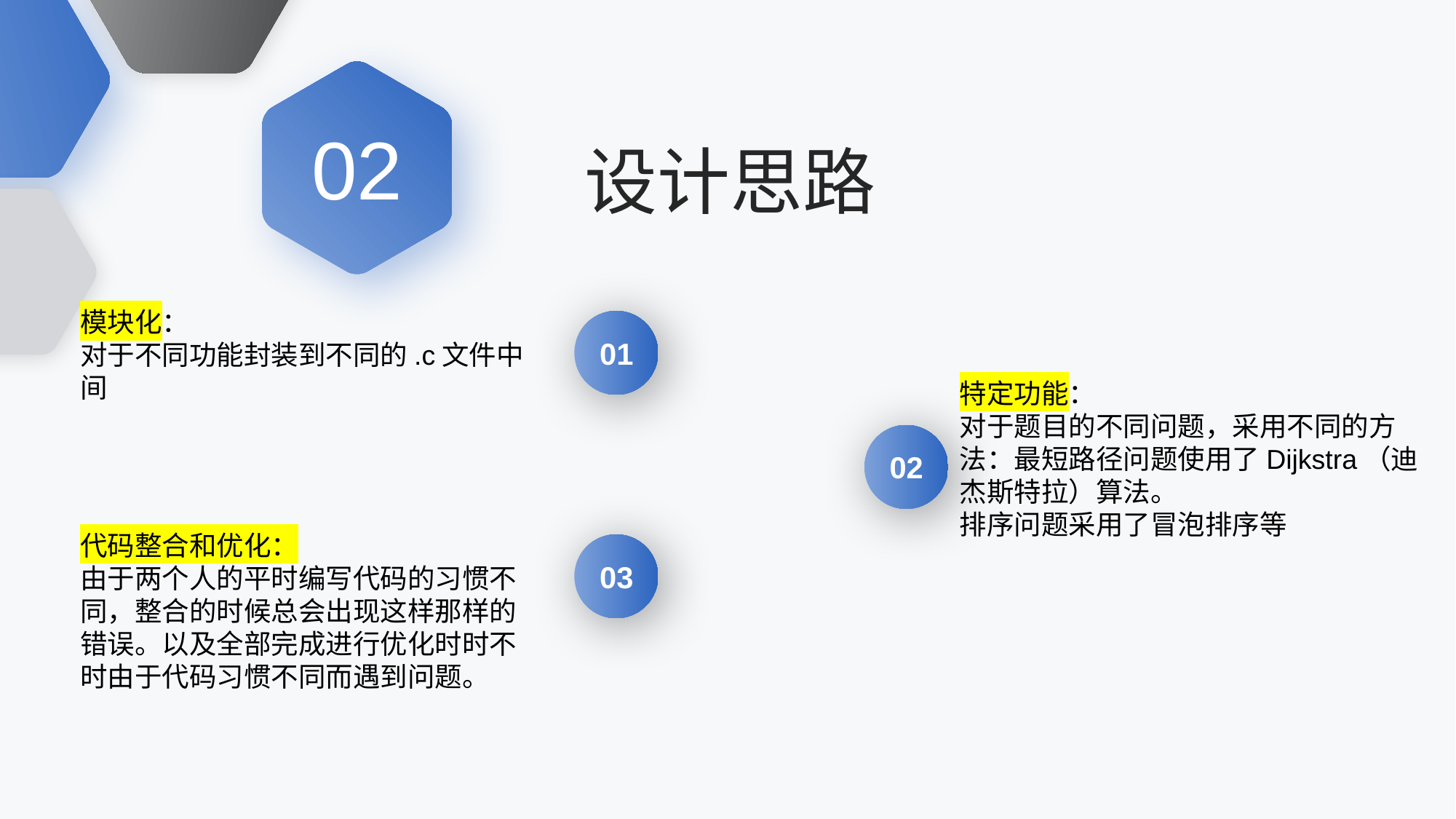

02
设计思路

模块化：
对于不同功能封装到不同的.c文件中间

01
特定功能：
对于题目的不同问题，采用不同的方法：最短路径问题使用了Dijkstra（迪杰斯特拉）算法。
排序问题采用了冒泡排序等

02
代码整合和优化：
由于两个人的平时编写代码的习惯不同，整合的时候总会出现这样那样的错误。以及全部完成进行优化时时不时由于代码习惯不同而遇到问题。

03